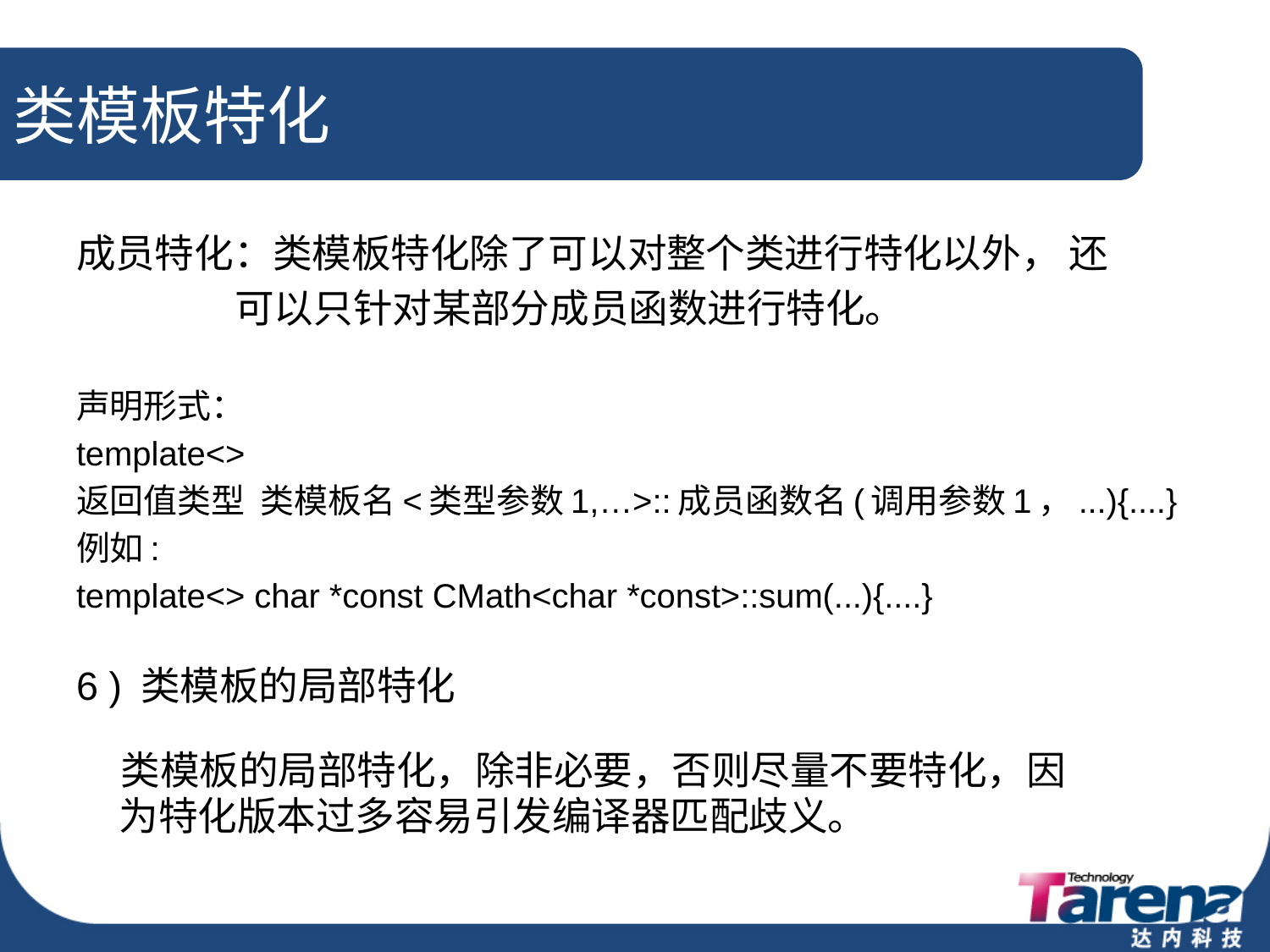

# 类模板特化
成员特化：类模板特化除了可以对整个类进行特化以外， 还
                 可以只针对某部分成员函数进行特化。

声明形式：
template<>
返回值类型  类模板名<类型参数1,…>::成员函数名(调用参数1，...){....}
例如:
template<> char *const CMath<char *const>::sum(...){....}

6 ) 类模板的局部特化

     类模板的局部特化，除非必要，否则尽量不要特化，因
    为特化版本过多容易引发编译器匹配歧义。